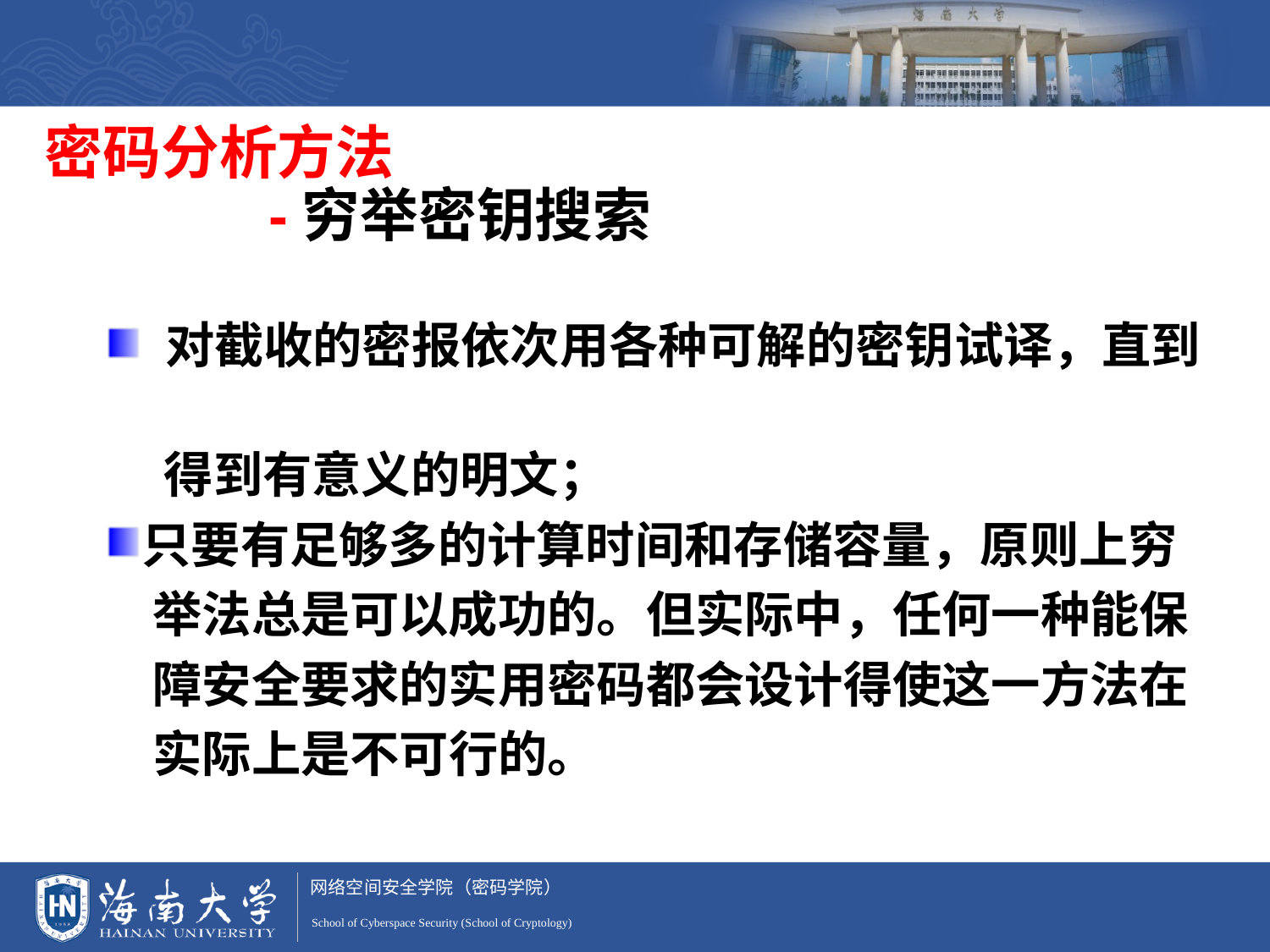

密码分析方法
                -穷举密钥搜索
 对截收的密报依次用各种可解的密钥试译，直到
    得到有意义的明文；
只要有足够多的计算时间和存储容量，原则上穷
   举法总是可以成功的。但实际中，任何一种能保
   障安全要求的实用密码都会设计得使这一方法在
   实际上是不可行的。